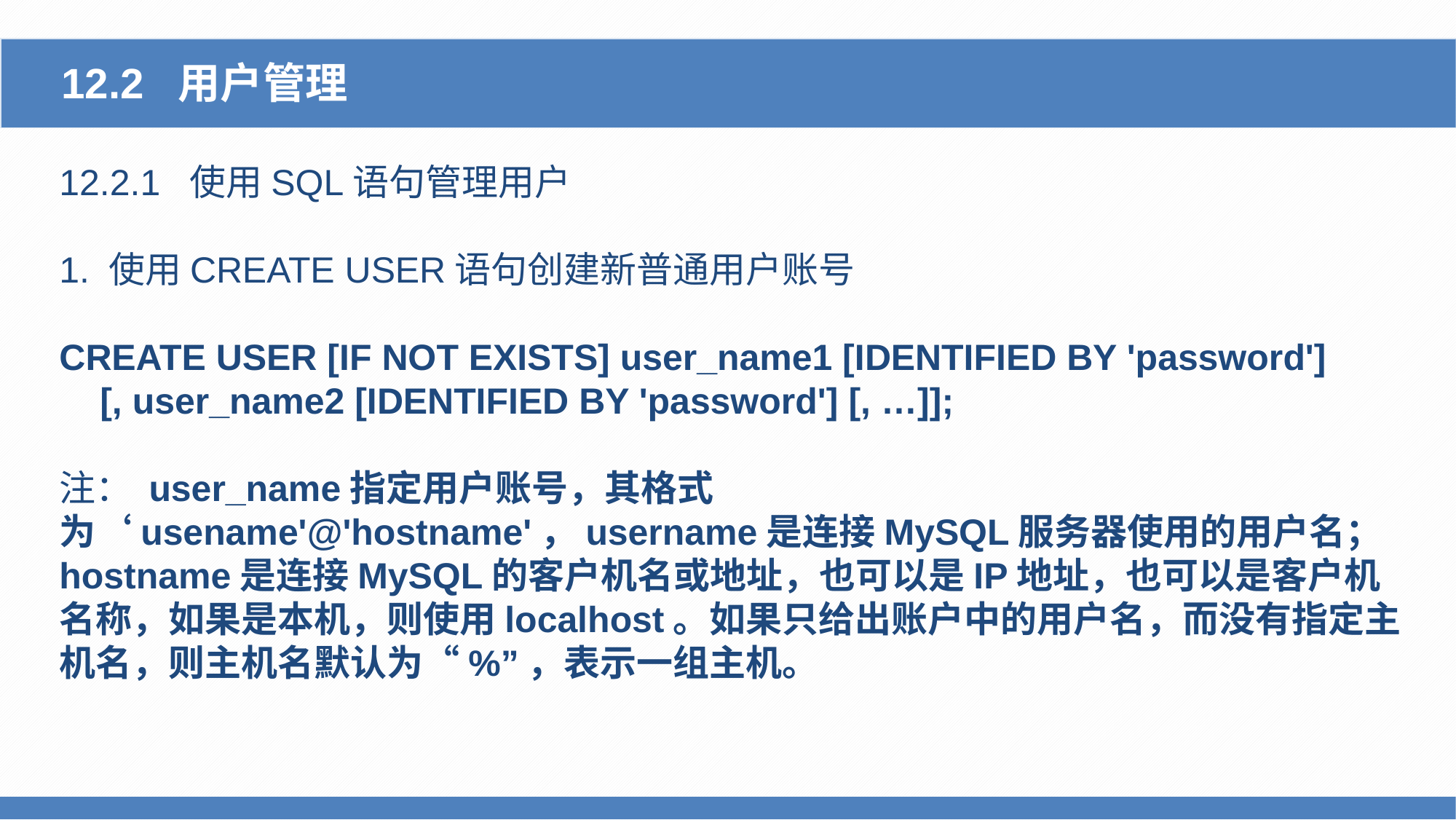

12.2  用户管理
12.2.1  使用SQL语句管理用户

1. 使用CREATE USER语句创建新普通用户账号

CREATE USER [IF NOT EXISTS] user_name1 [IDENTIFIED BY 'password']
    [, user_name2 [IDENTIFIED BY 'password'] [, …]];

注： user_name指定用户账号，其格式为‘usename'@'hostname'，username是连接MySQL服务器使用的用户名；hostname是连接MySQL的客户机名或地址，也可以是IP地址，也可以是客户机名称，如果是本机，则使用localhost。如果只给出账户中的用户名，而没有指定主机名，则主机名默认为“%”，表示一组主机。